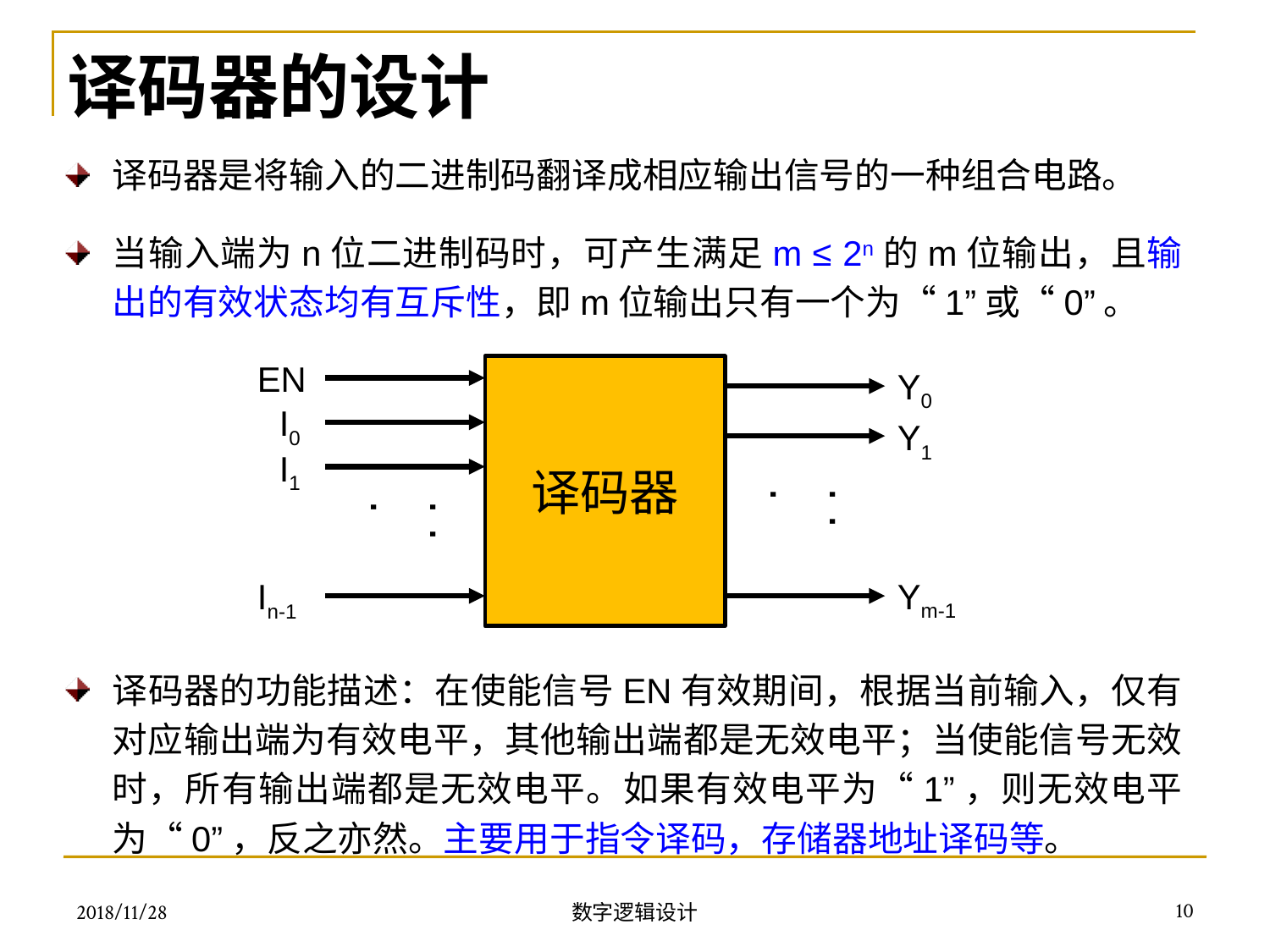

译码器的设计
译码器是将输入的二进制码翻译成相应输出信号的一种组合电路。
当输入端为n位二进制码时，可产生满足m ≤ 2n的m位输出，且输出的有效状态均有互斥性，即m位输出只有一个为“1”或“0”。

译码器的功能描述：在使能信号EN有效期间，根据当前输入，仅有对应输出端为有效电平，其他输出端都是无效电平；当使能信号无效时，所有输出端都是无效电平。如果有效电平为“1”，则无效电平为“0”，反之亦然。主要用于指令译码，存储器地址译码等。
EN
译码器
Y0
I0
Y1
I1
. . .
. . .
Ym-1
In-1
2018/11/28
10
数字逻辑设计